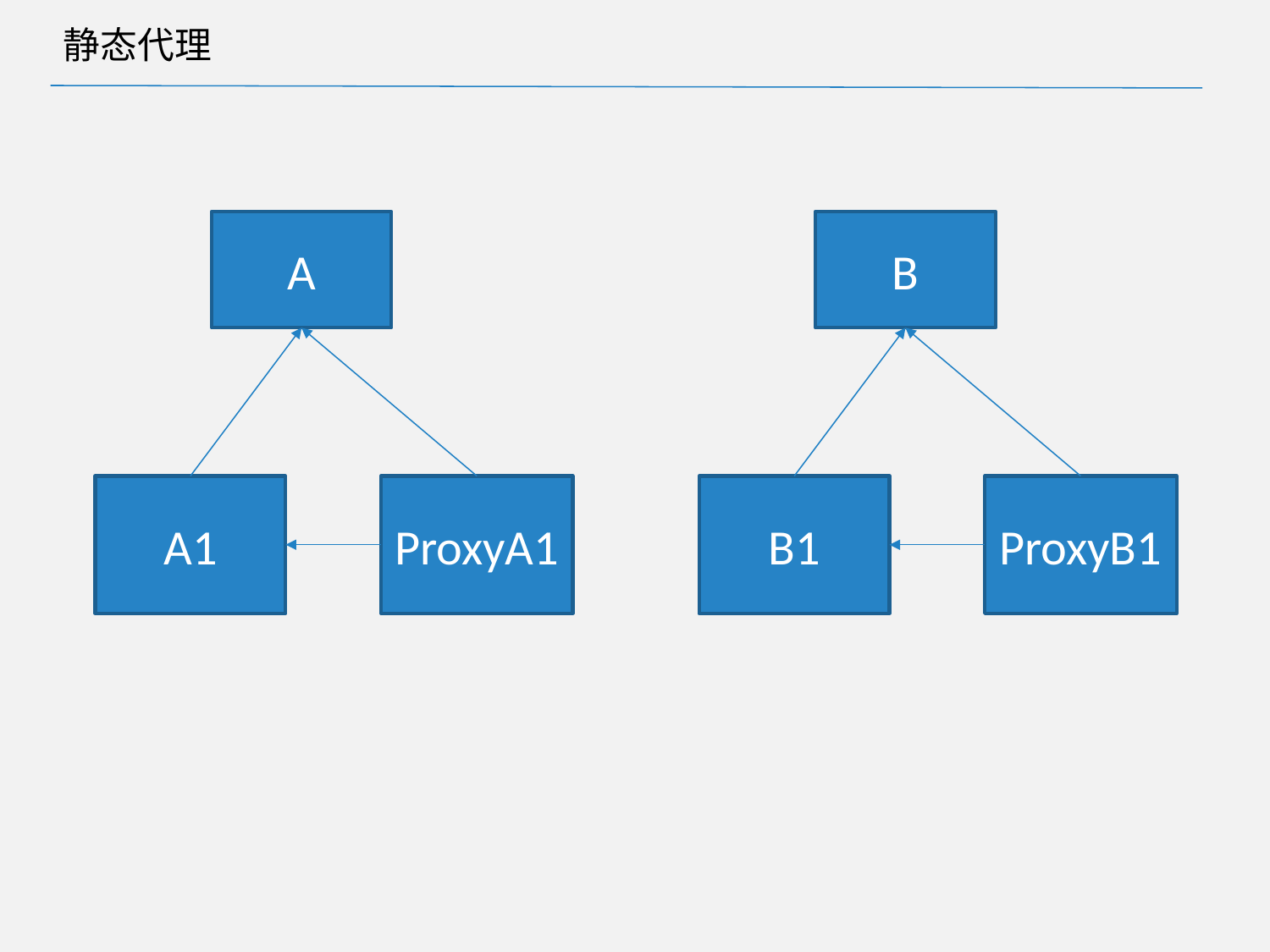

# 静态代理
A
B
A1
ProxyA1
B1
ProxyB1